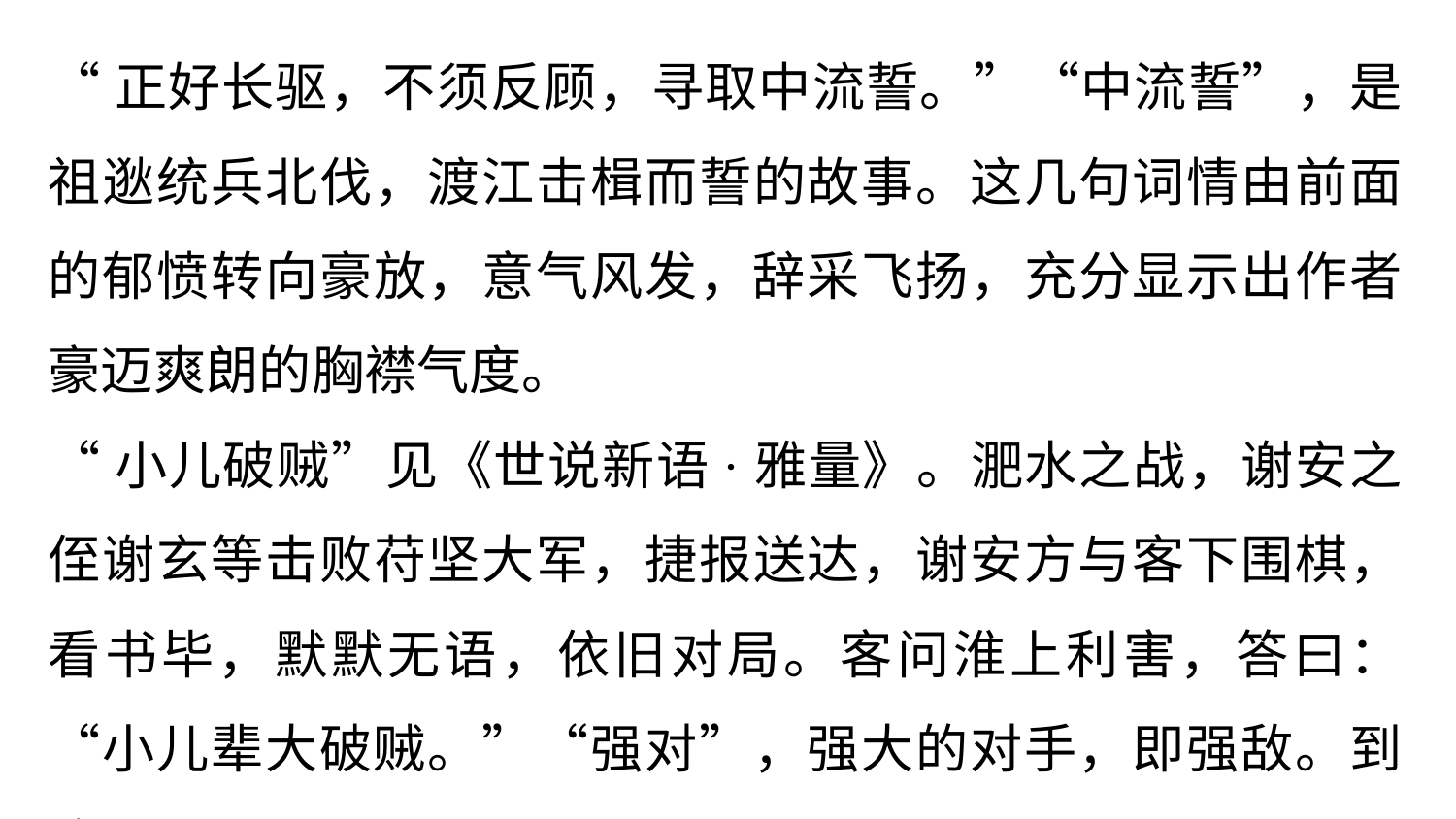

“正好长驱，不须反顾，寻取中流誓。”“中流誓”，是祖逖统兵北伐，渡江击楫而誓的故事。这几句词情由前面的郁愤转向豪放，意气风发，辞采飞扬，充分显示出作者豪迈爽朗的胸襟气度。
“小儿破贼”见《世说新语·雅量》。淝水之战，谢安之侄谢玄等击败苻坚大军，捷报送达，谢安方与客下围棋，看书毕，默默无语，依旧对局。客问淮上利害，答曰：“小儿辈大破贼。”“强对”，强大的对手，即强敌。到这里，